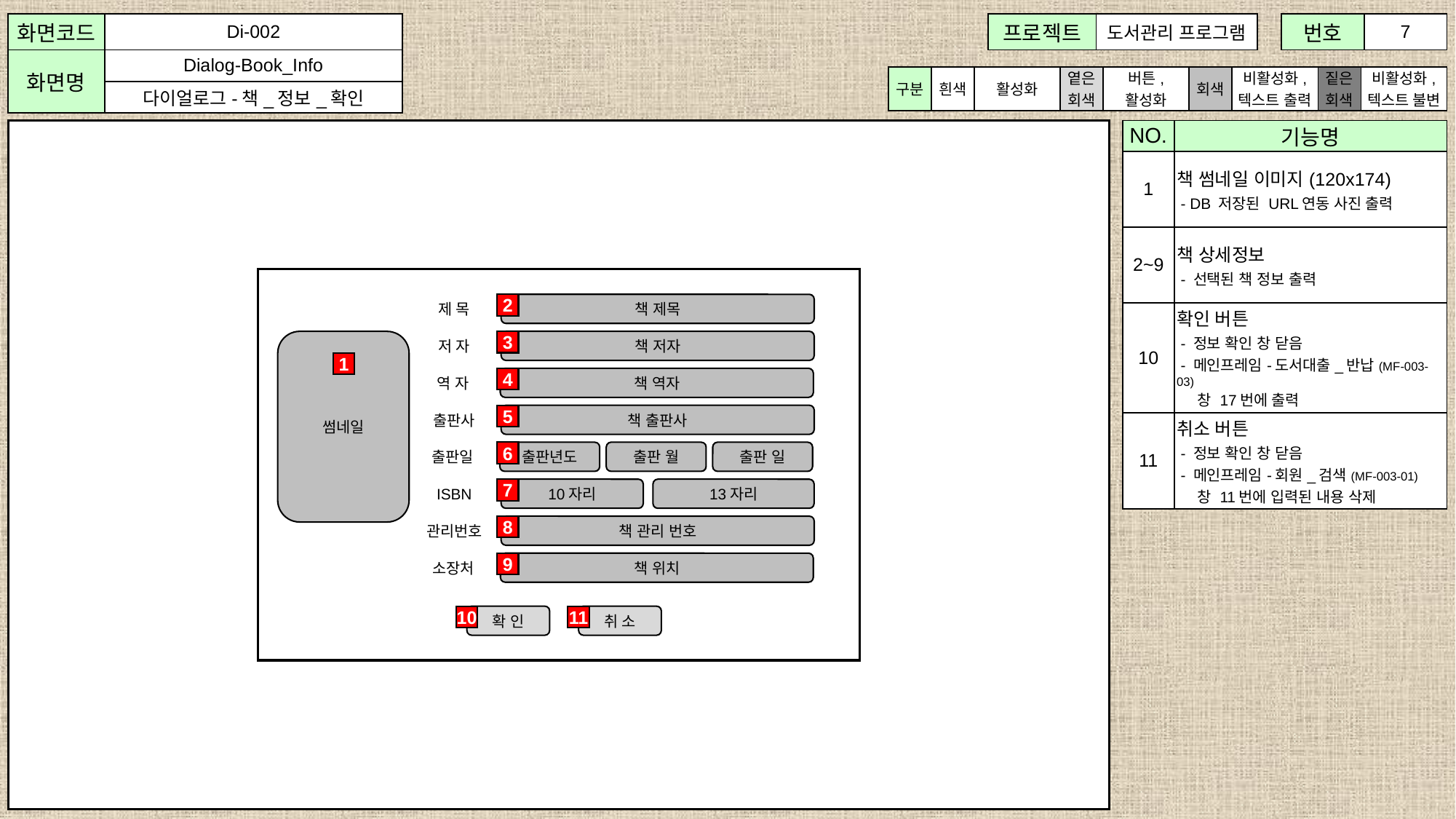

| 화면코드 | Di-002 |
| --- | --- |
| 화면명 | Dialog-Book\_Info |
|  | 다이얼로그-책\_정보\_확인 |
| 프로젝트 | 도서관리 프로그램 |
| --- | --- |
| 번호 | 7 |
| --- | --- |
| 구분 | 흰색 | 활성화 | 옅은 회색 | 버튼, 활성화 | 회색 | 비활성화, 텍스트 출력 | 짙은 회색 | 비활성화, 텍스트 불변 |
| --- | --- | --- | --- | --- | --- | --- | --- | --- |

| NO. | 기능명 |
| --- | --- |
| 1 | 책 썸네일 이미지(120x174) - DB 저장된 URL연동 사진 출력 |
| 2~9 | 책 상세정보 - 선택된 책 정보 출력 |
| 10 | 확인 버튼 - 정보 확인 창 닫음 - 메인프레임-도서대출\_반납(MF-003-03) 창 17번에 출력 |
| 11 | 취소 버튼 - 정보 확인 창 닫음 - 메인프레임-회원\_검색(MF-003-01) 창 11번에 입력된 내용 삭제 |

제 목
2
책 제목
저 자
3
책 저자
썸네일
1
역 자
4
책 역자
출판사
5
책 출판사
출판일
6
출판년도
출판 월
출판 일
ISBN
7
10자리
13자리
관리번호
8
책 관리 번호
소장처
9
책 위치
확 인
취 소
10
11